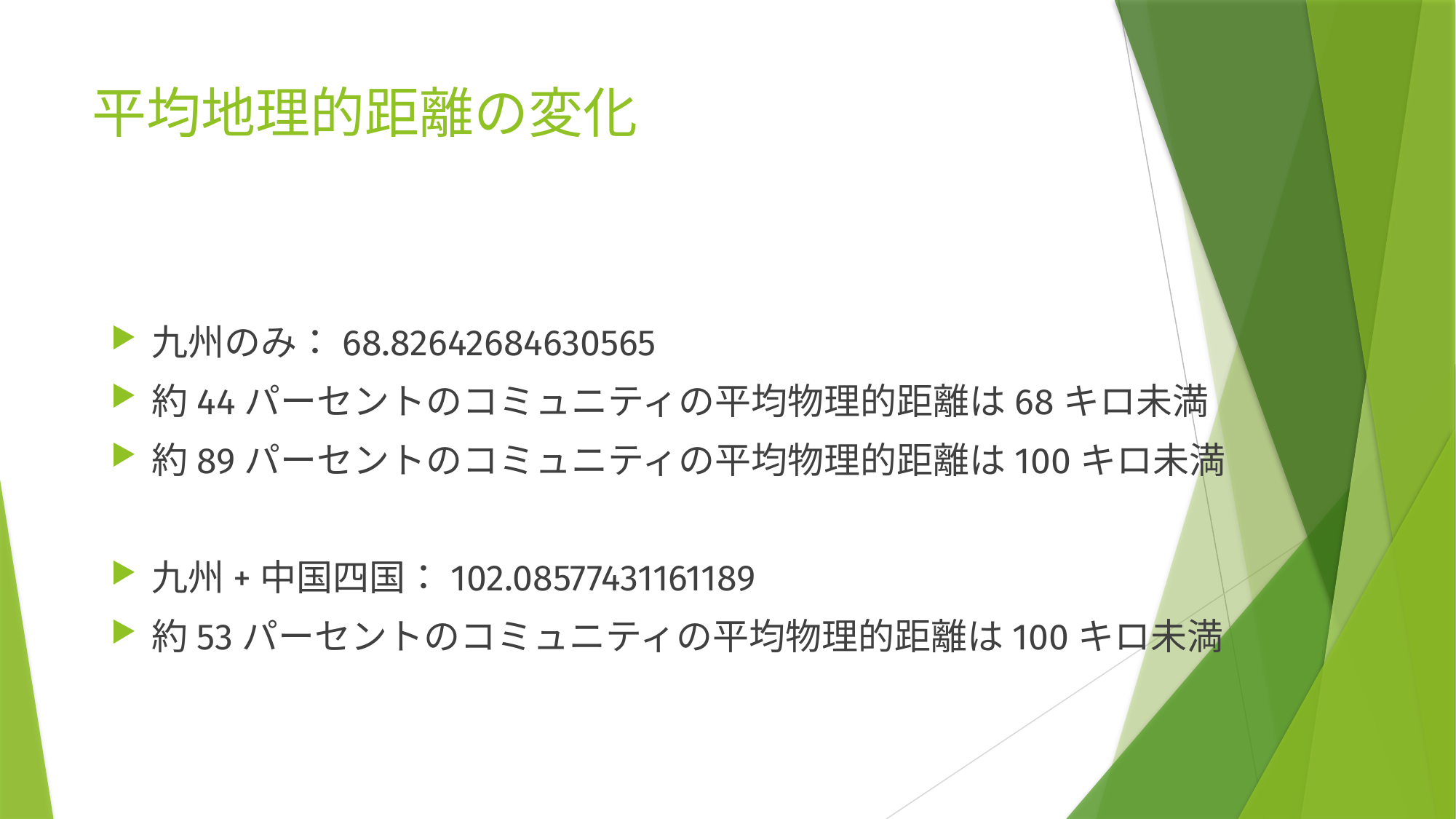

# 平均地理的距離の変化
九州のみ：68.82642684630565
約44パーセントのコミュニティの平均物理的距離は68キロ未満
約89パーセントのコミュニティの平均物理的距離は100キロ未満

九州+中国四国：102.08577431161189
約53パーセントのコミュニティの平均物理的距離は100キロ未満